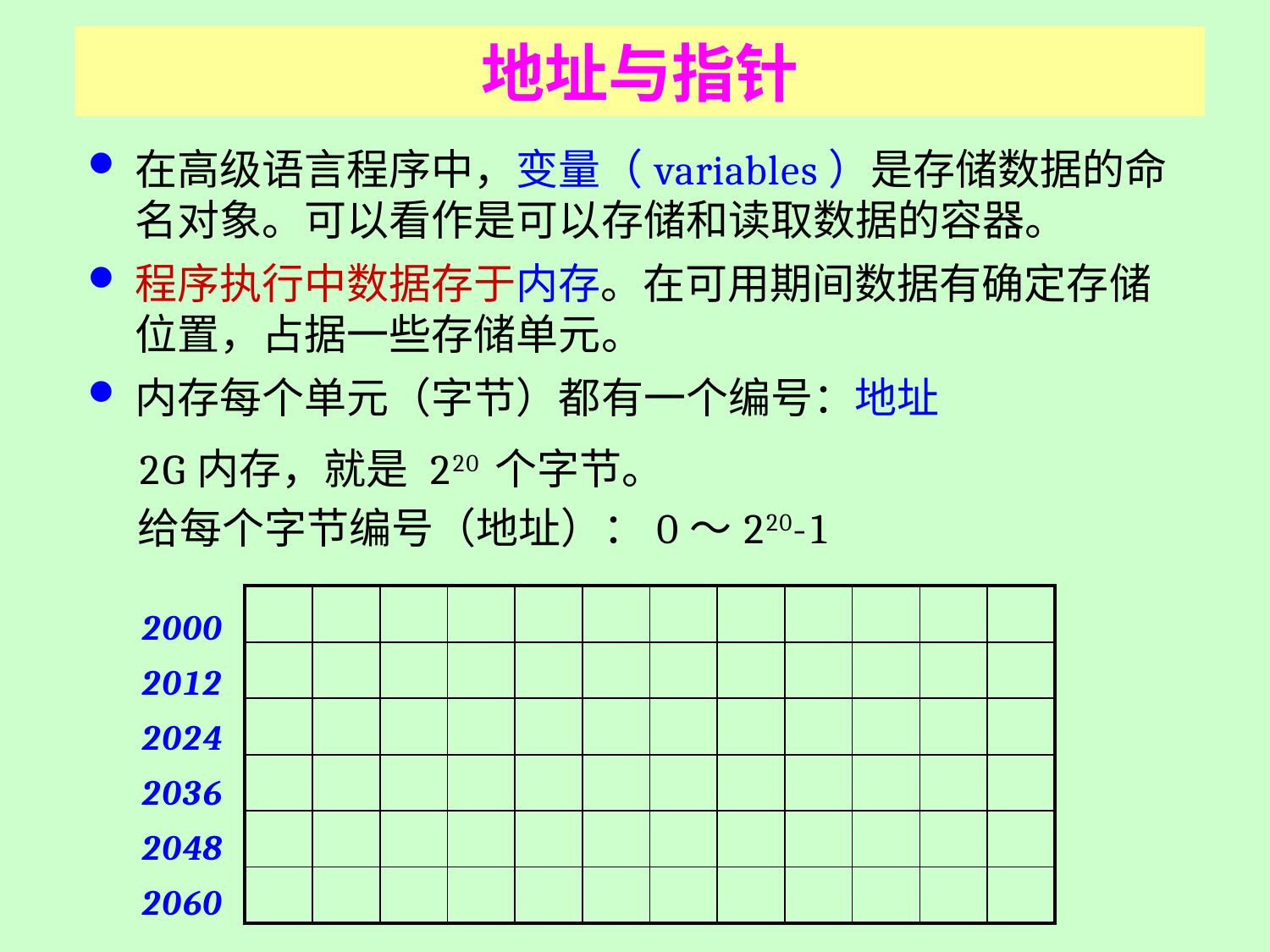

# 地址与指针
在高级语言程序中，变量（variables）是存储数据的命名对象。可以看作是可以存储和读取数据的容器。
程序执行中数据存于内存。在可用期间数据有确定存储位置，占据一些存储单元。
内存每个单元（字节）都有一个编号：地址
2G内存，就是 220 个字节。
给每个字节编号（地址）：0～220-1
2000
2012
2024
2036
2048
2060
|  |  |  |  |  |  |  |  |  |  |  |  |
| --- | --- | --- | --- | --- | --- | --- | --- | --- | --- | --- | --- |
|  |  |  |  |  |  |  |  |  |  |  |  |
|  |  |  |  |  |  |  |  |  |  |  |  |
|  |  |  |  |  |  |  |  |  |  |  |  |
|  |  |  |  |  |  |  |  |  |  |  |  |
|  |  |  |  |  |  |  |  |  |  |  |  |
6